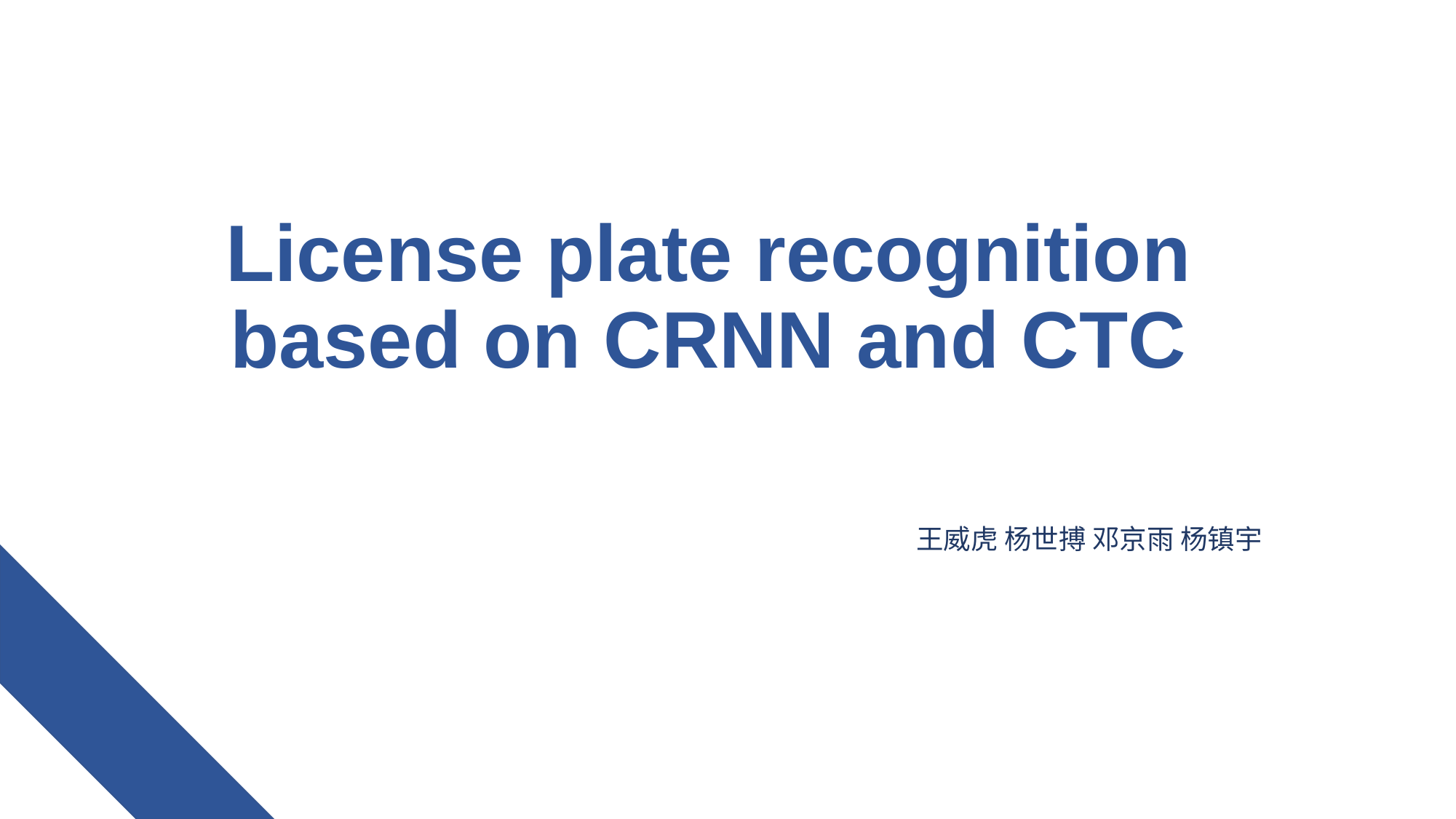

# License plate recognition based on CRNN and CTC
王威虎 杨世搏 邓京雨 杨镇宇